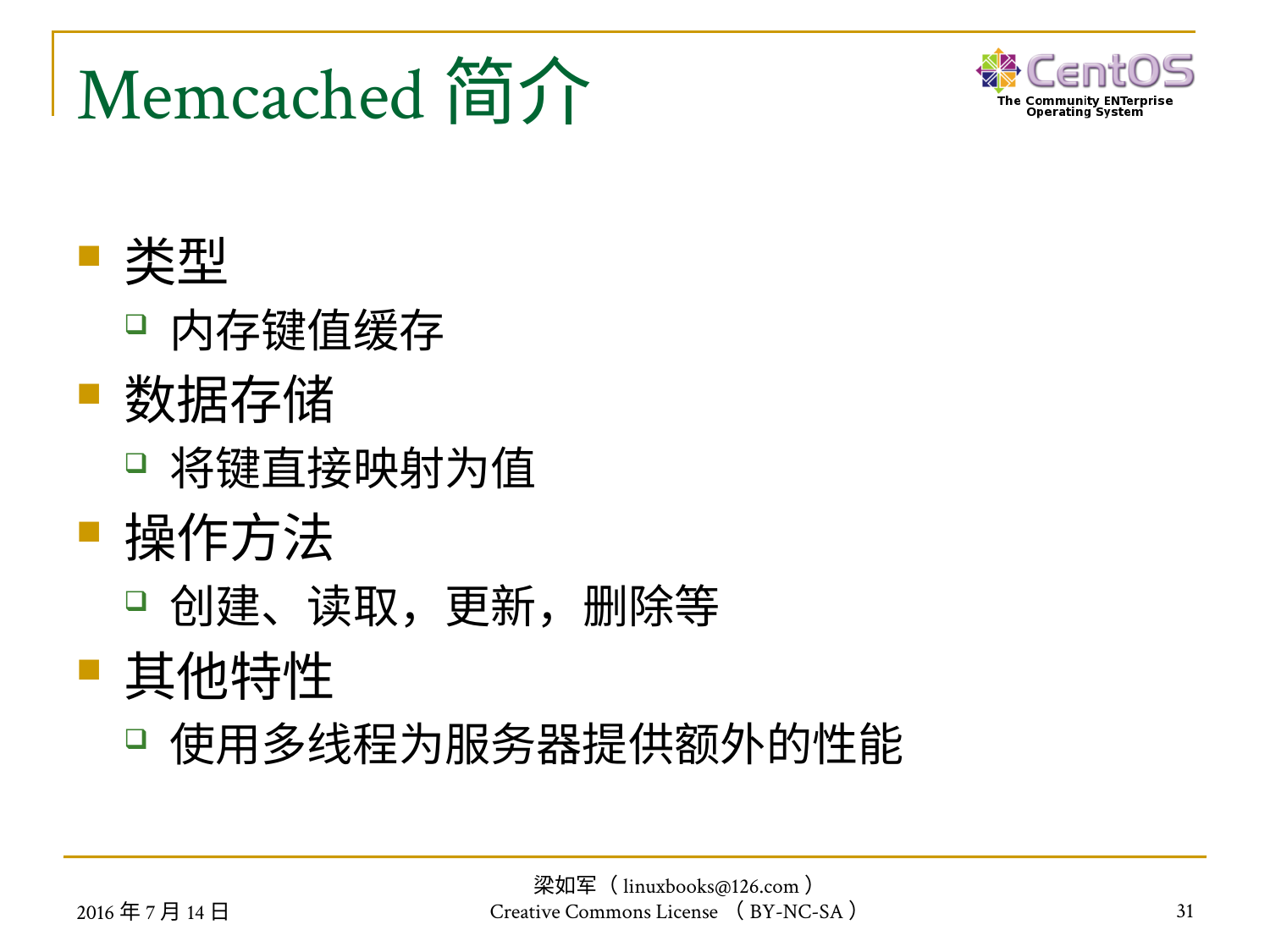

# Memcached简介
类型
内存键值缓存
数据存储
将键直接映射为值
操作方法
创建、读取，更新，删除等
其他特性
使用多线程为服务器提供额外的性能

梁如军（linuxbooks@126.com）
Creative Commons License（BY-NC-SA）
2016年7月14日
31